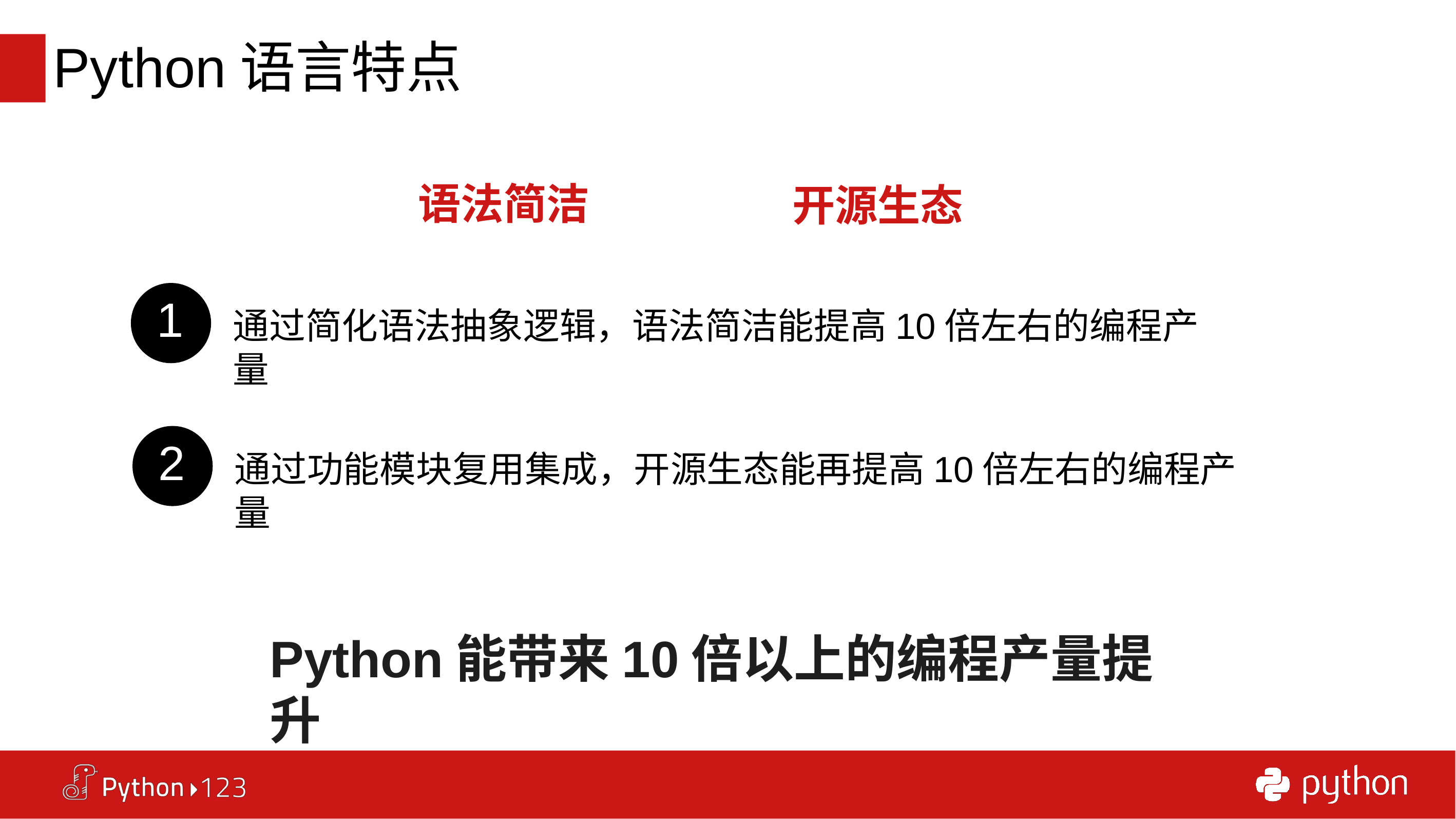

# Python语言特点

语法简洁
开源生态

1
通过简化语法抽象逻辑，语法简洁能提高10倍左右的编程产量

2
通过功能模块复用集成，开源生态能再提高10倍左右的编程产量
Python能带来10倍以上的编程产量提升